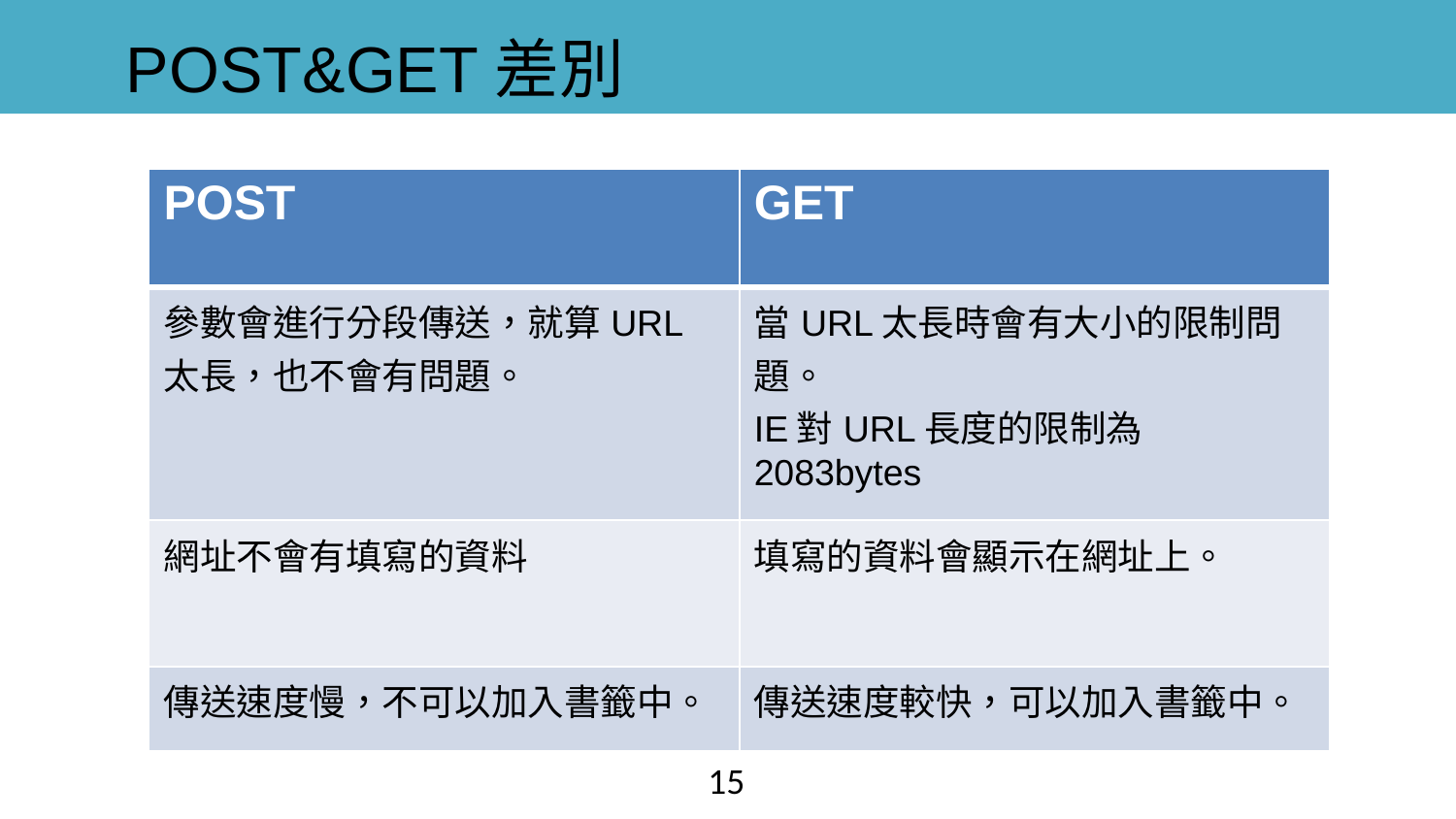

POST&GET差別
| POST | GET |
| --- | --- |
| 參數會進行分段傳送，就算URL太長，也不會有問題。 | 當URL太長時會有大小的限制問題。 IE對URL長度的限制為2083bytes |
| 網址不會有填寫的資料 | 填寫的資料會顯示在網址上。 |
| 傳送速度慢，不可以加入書籤中。 | 傳送速度較快，可以加入書籤中。 |
15